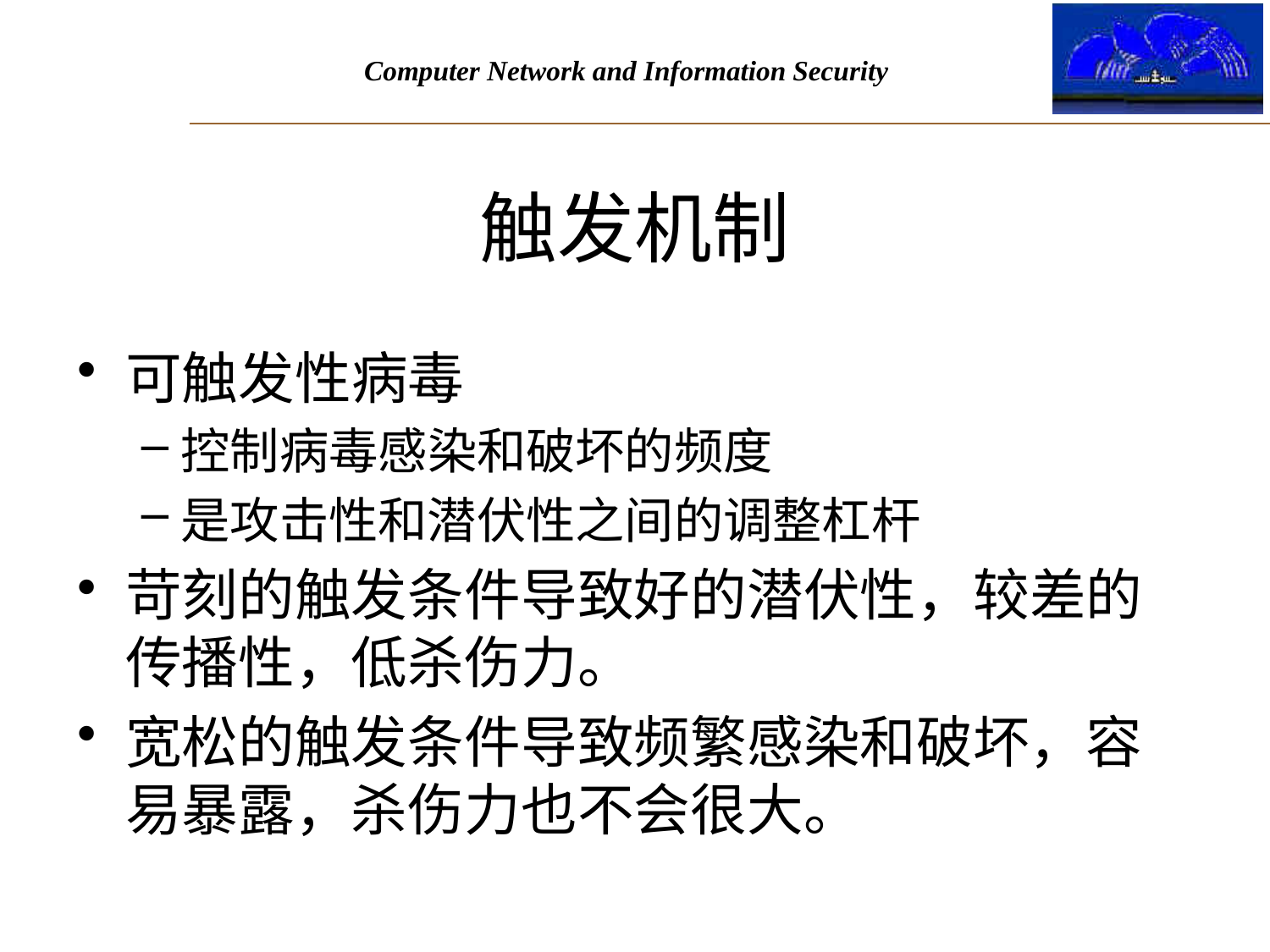

# 触发机制
可触发性病毒
控制病毒感染和破坏的频度
是攻击性和潜伏性之间的调整杠杆
苛刻的触发条件导致好的潜伏性，较差的传播性，低杀伤力。
宽松的触发条件导致频繁感染和破坏，容易暴露，杀伤力也不会很大。